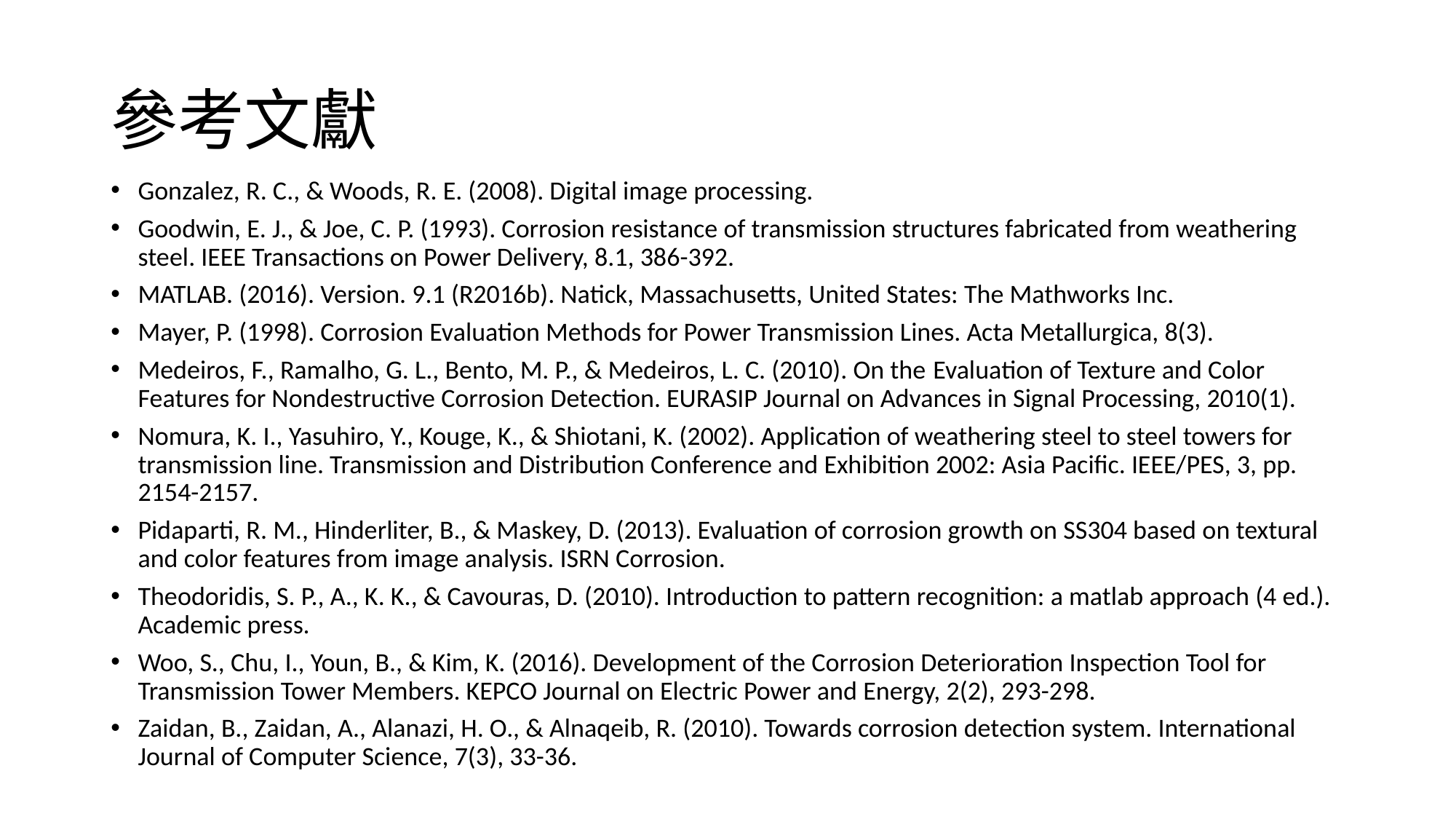

# 參考文獻
Gonzalez, R. C., & Woods, R. E. (2008). Digital image processing.
Goodwin, E. J., & Joe, C. P. (1993). Corrosion resistance of transmission structures fabricated from weathering steel. IEEE Transactions on Power Delivery, 8.1, 386-392.
MATLAB. (2016). Version. 9.1 (R2016b). Natick, Massachusetts, United States: The Mathworks Inc.
Mayer, P. (1998). Corrosion Evaluation Methods for Power Transmission Lines. Acta Metallurgica, 8(3).
Medeiros, F., Ramalho, G. L., Bento, M. P., & Medeiros, L. C. (2010). On the Evaluation of Texture and Color Features for Nondestructive Corrosion Detection. EURASIP Journal on Advances in Signal Processing, 2010(1).
Nomura, K. I., Yasuhiro, Y., Kouge, K., & Shiotani, K. (2002). Application of weathering steel to steel towers for transmission line. Transmission and Distribution Conference and Exhibition 2002: Asia Pacific. IEEE/PES, 3, pp. 2154-2157.
Pidaparti, R. M., Hinderliter, B., & Maskey, D. (2013). Evaluation of corrosion growth on SS304 based on textural and color features from image analysis. ISRN Corrosion.
Theodoridis, S. P., A., K. K., & Cavouras, D. (2010). Introduction to pattern recognition: a matlab approach (4 ed.). Academic press.
Woo, S., Chu, I., Youn, B., & Kim, K. (2016). Development of the Corrosion Deterioration Inspection Tool for Transmission Tower Members. KEPCO Journal on Electric Power and Energy, 2(2), 293-298.
Zaidan, B., Zaidan, A., Alanazi, H. O., & Alnaqeib, R. (2010). Towards corrosion detection system. International Journal of Computer Science, 7(3), 33-36.